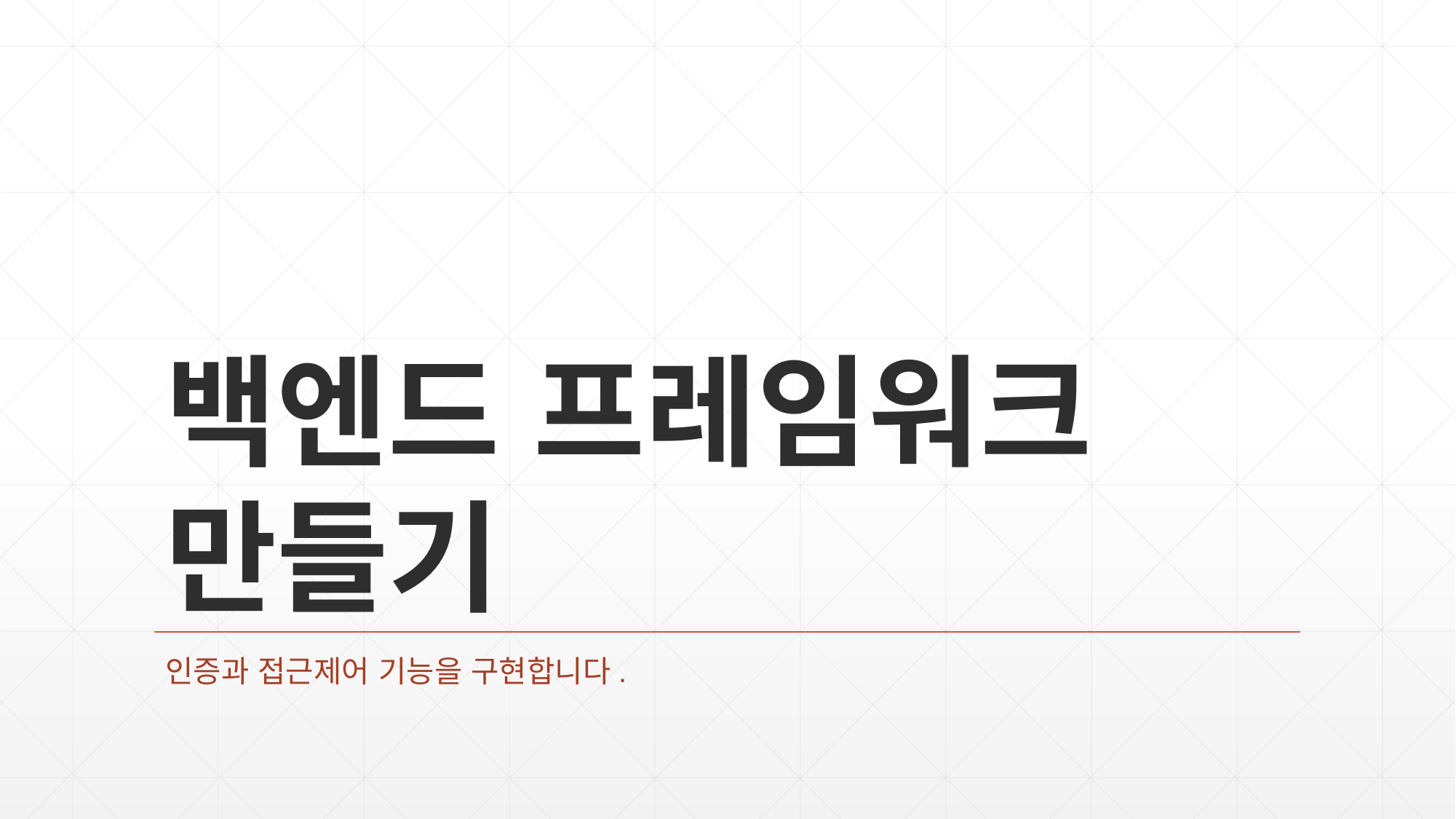

# 백엔드 프레임워크 만들기
인증과 접근제어 기능을 구현합니다.